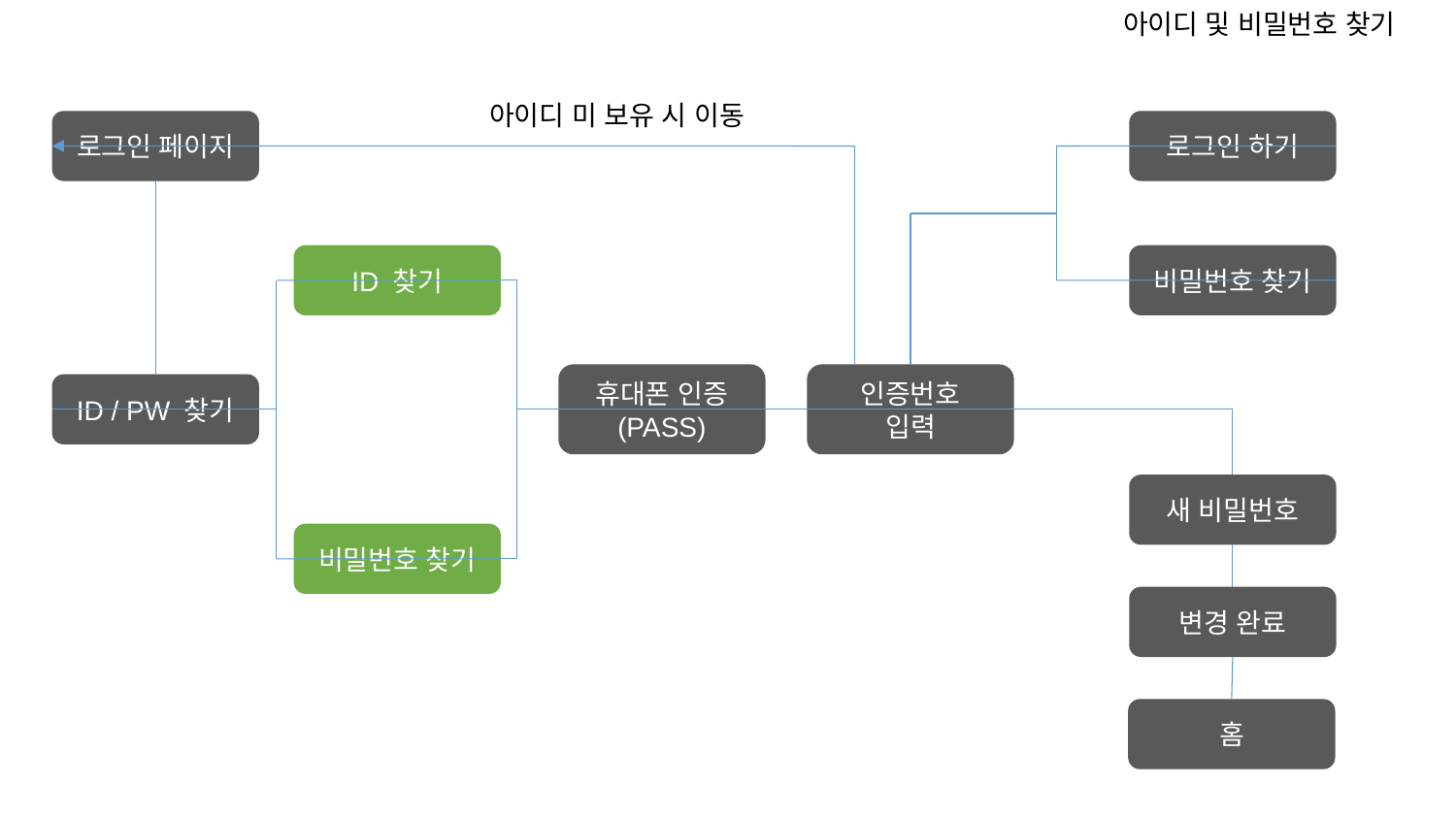

아이디 및 비밀번호 찾기
아이디 미 보유 시 이동
로그인 페이지
로그인 하기
ID 찾기
비밀번호 찾기
휴대폰 인증
(PASS)
인증번호
입력
ID / PW 찾기
새 비밀번호
비밀번호 찾기
변경 완료
홈